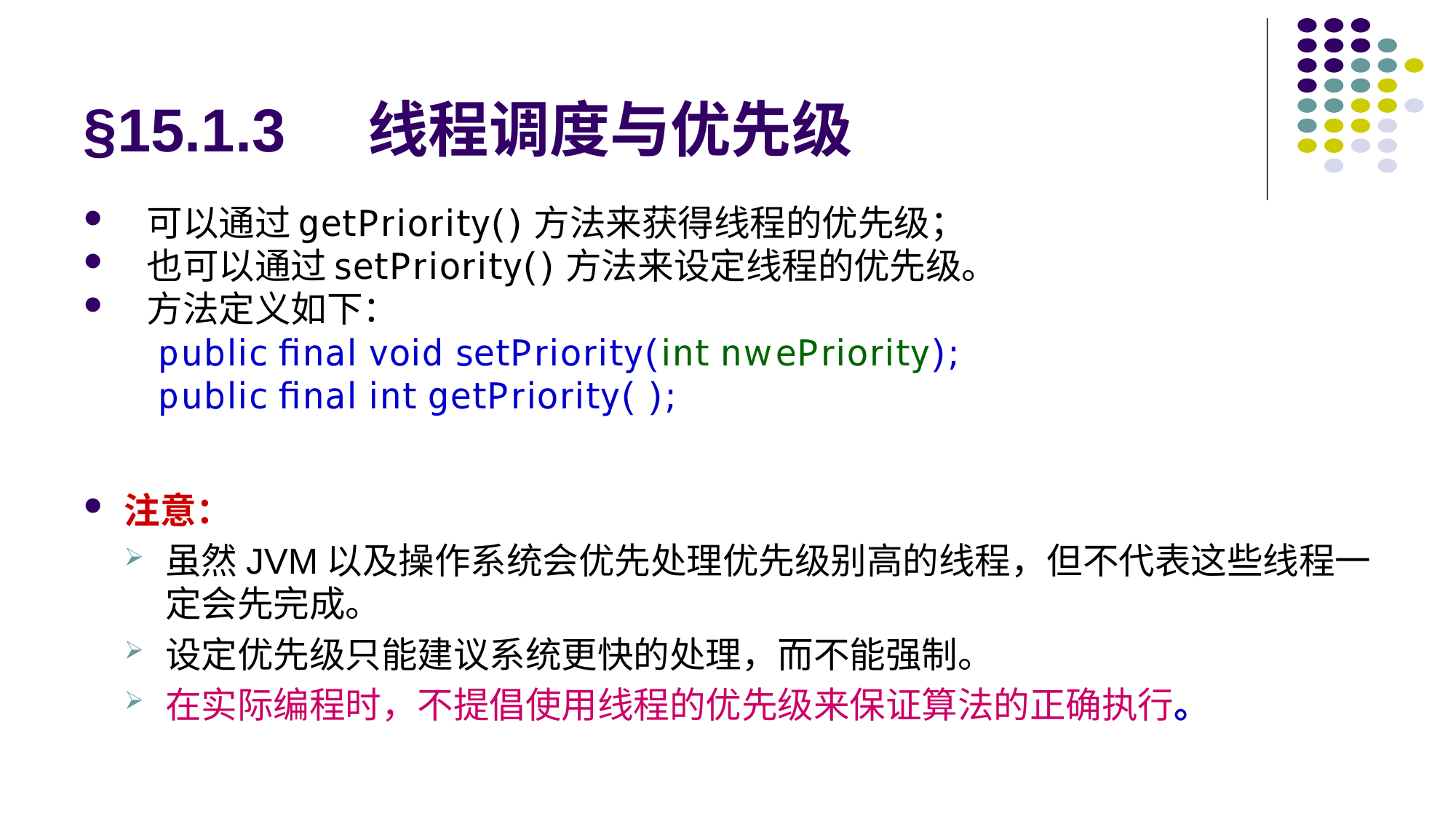

# §15.1.3    线程调度与优先级
可以通过getPriority()方法来获得线程的优先级；
也可以通过setPriority()方法来设定线程的优先级。
方法定义如下：
public final void setPriority(int nwePriority);
public final int getPriority( );

注意：
虽然JVM以及操作系统会优先处理优先级别高的线程，但不代表这些线程一定会先完成。
设定优先级只能建议系统更快的处理，而不能强制。
在实际编程时，不提倡使用线程的优先级来保证算法的正确执行。

20